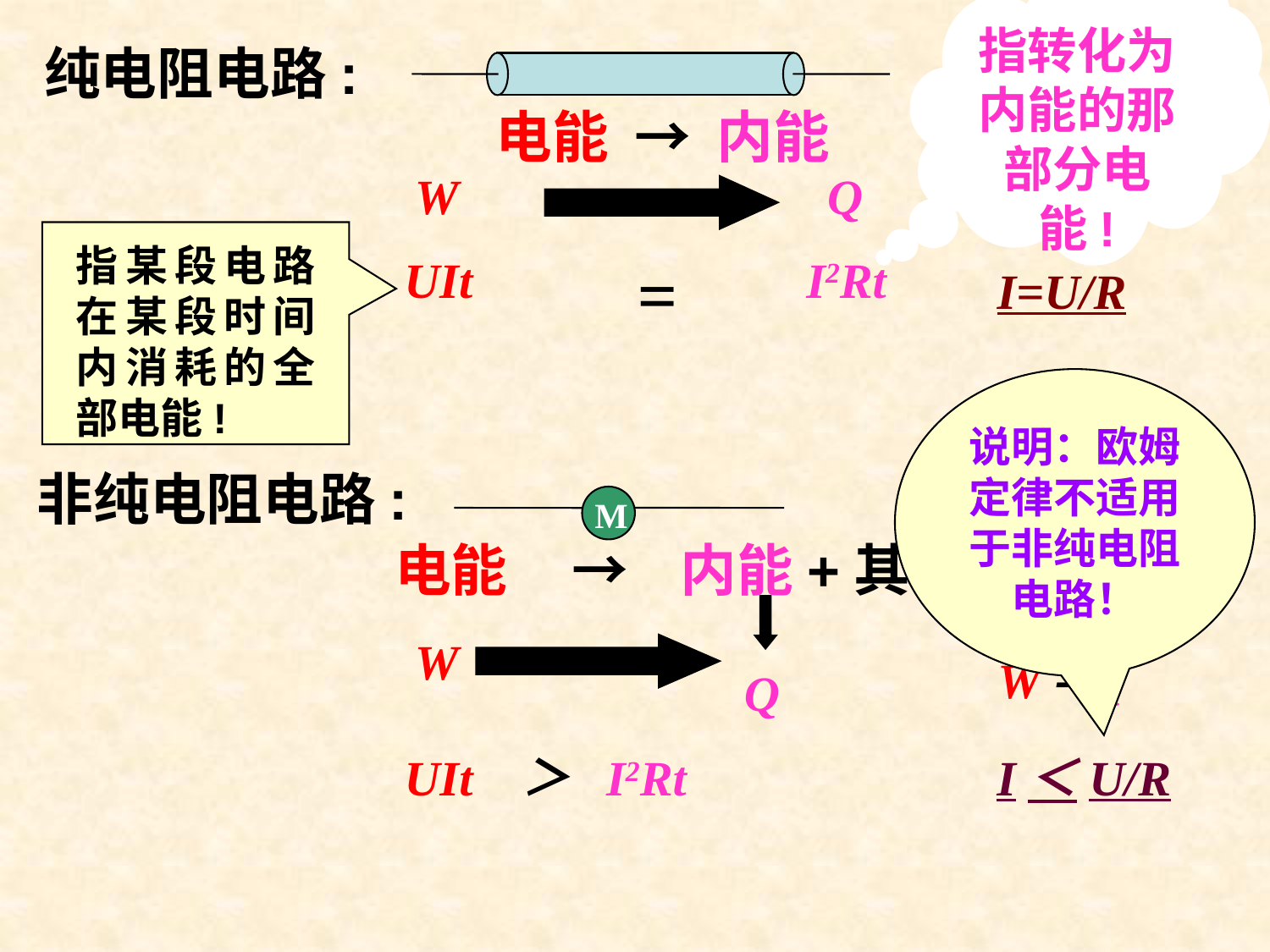

指转化为内能的那部分电能!
纯电阻电路:

电能  →  内能
 W
UIt
  Q
I2Rt

指某段电路在某段时间内消耗的全部电能!
=
I=U/R
说明：欧姆定律不适用于非纯电阻电路！
非纯电阻电路:

M

电能     →    内能+其它形式的能

W

W - Q
Q
UIt
＞
 I2Rt
I＜U/R